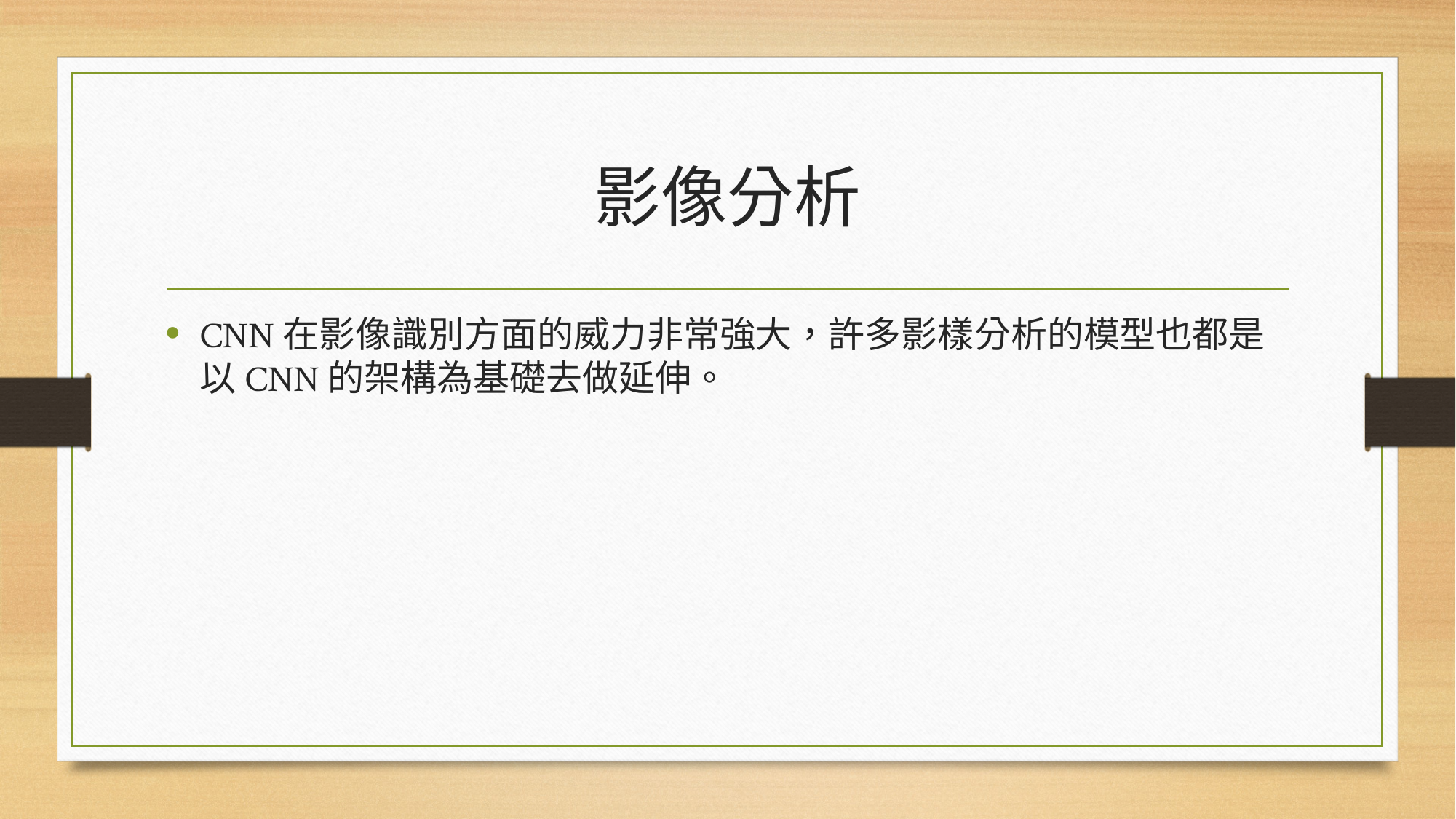

# 影像分析
CNN在影像識別方面的威力非常強大，許多影樣分析的模型也都是以CNN的架構為基礎去做延伸。